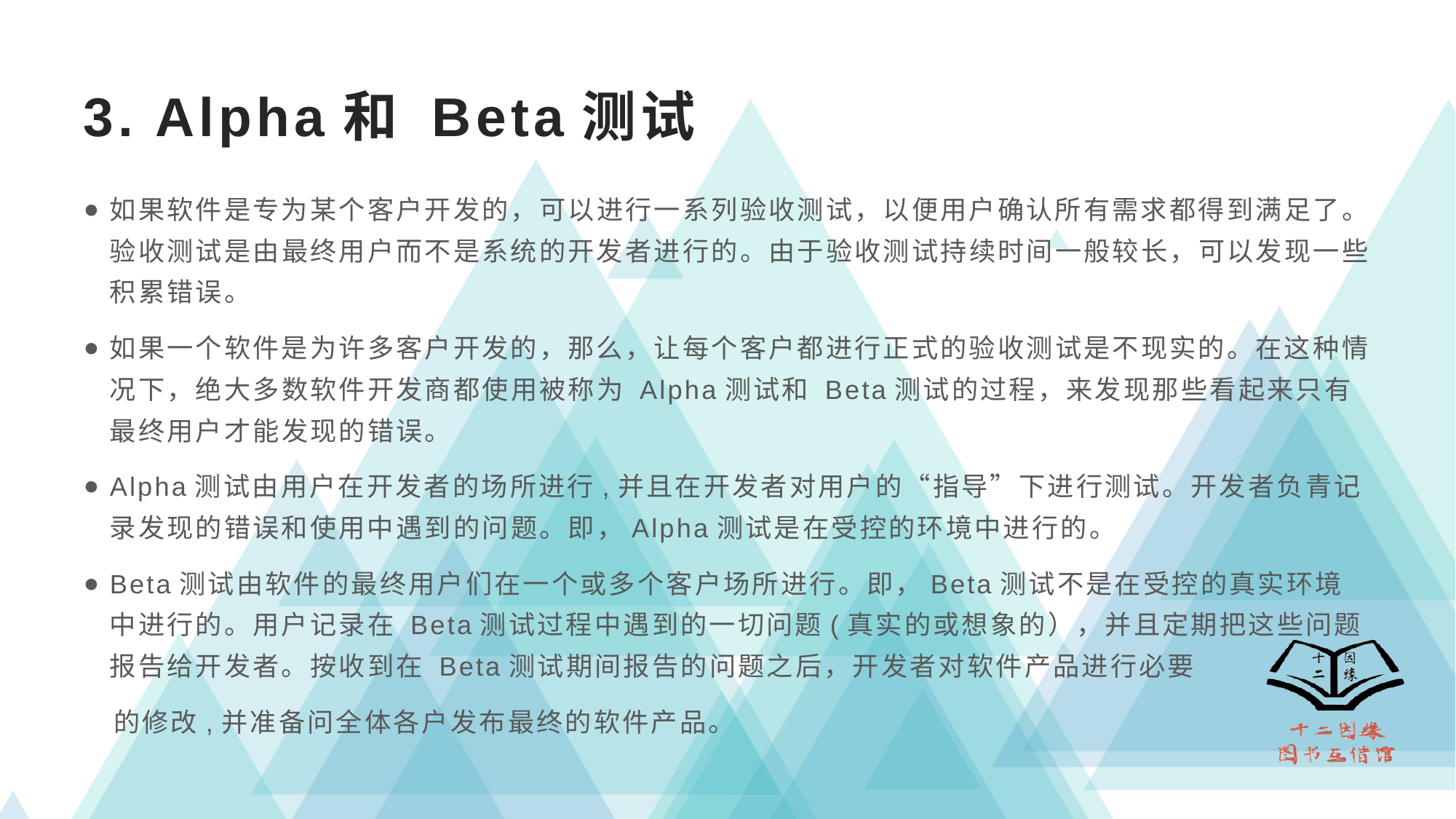

# 3. Alpha和 Beta测试
如果软件是专为某个客户开发的，可以进行一系列验收测试，以便用户确认所有需求都得到满足了。验收测试是由最终用户而不是系统的开发者进行的。由于验收测试持续时间一般较长，可以发现一些积累错误。
如果一个软件是为许多客户开发的，那么，让每个客户都进行正式的验收测试是不现实的。在这种情况下，绝大多数软件开发商都使用被称为 Alpha测试和 Beta测试的过程，来发现那些看起来只有最终用户才能发现的错误。
Alpha测试由用户在开发者的场所进行,并且在开发者对用户的“指导”下进行测试。开发者负青记录发现的错误和使用中遇到的问题。即，Alpha测试是在受控的环境中进行的。
Beta测试由软件的最终用户们在一个或多个客户场所进行。即，Beta测试不是在受控的真实环境中进行的。用户记录在 Beta测试过程中遇到的一切问题(真实的或想象的），并且定期把这些问题报告给开发者。按收到在 Beta测试期间报告的问题之后，开发者对软件产品进行必要
   的修改,并准备问全体各户发布最终的软件产品。